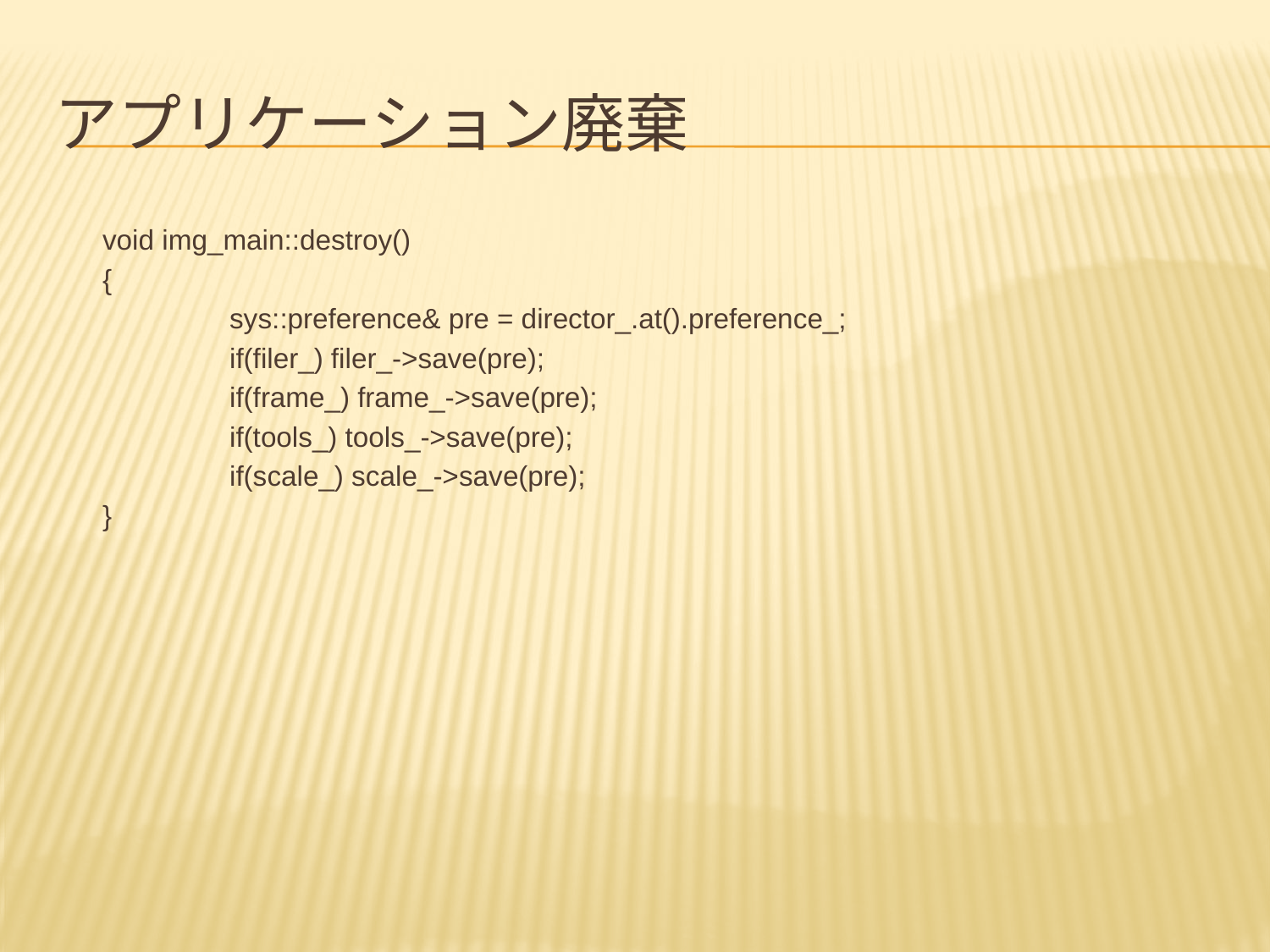

# アプリケーション廃棄
	void img_main::destroy()
	{
		sys::preference& pre = director_.at().preference_;
		if(filer_) filer_->save(pre);
		if(frame_) frame_->save(pre);
		if(tools_) tools_->save(pre);
		if(scale_) scale_->save(pre);
	}